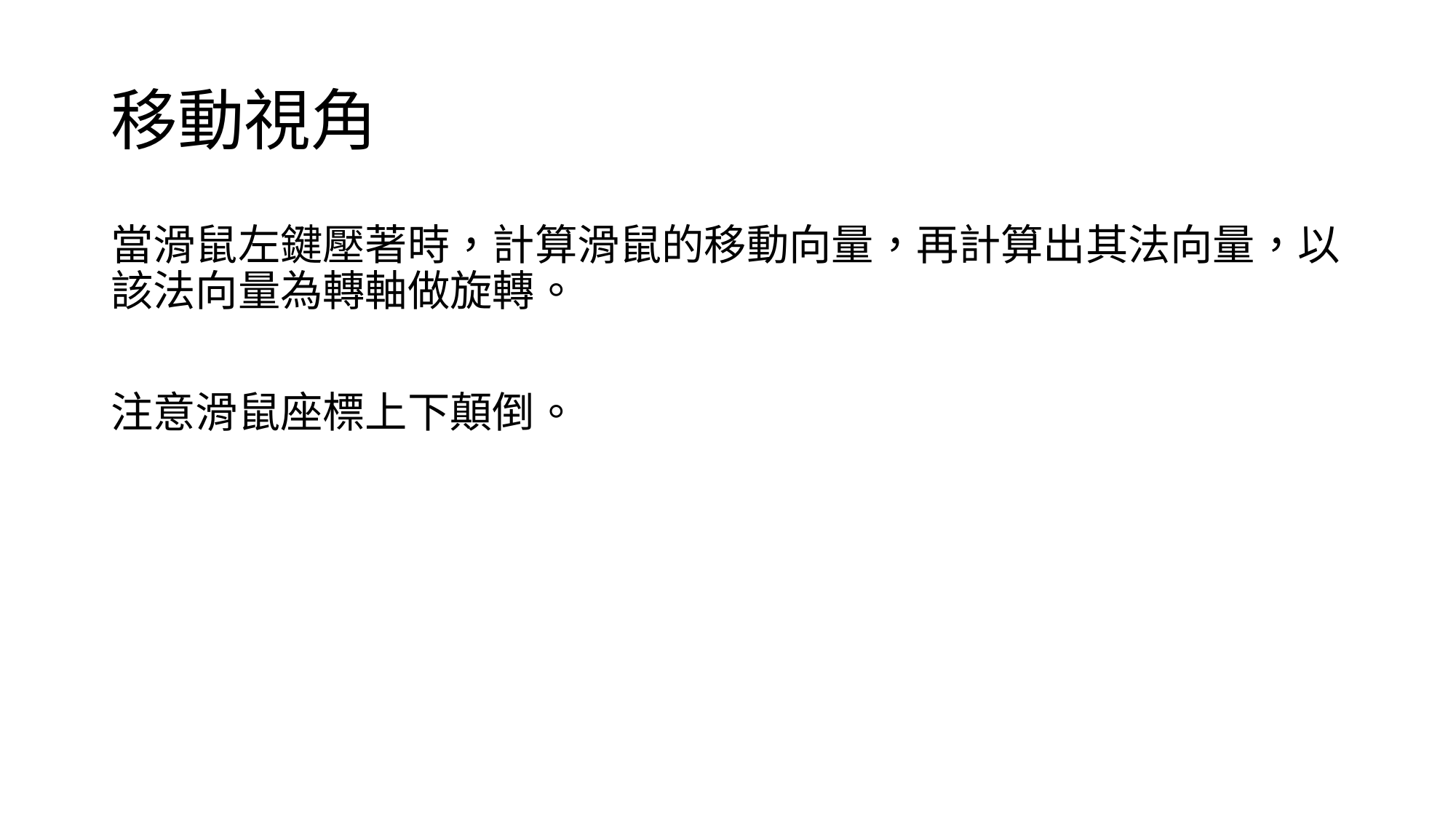

# 移動視角
當滑鼠左鍵壓著時，計算滑鼠的移動向量，再計算出其法向量，以該法向量為轉軸做旋轉。

注意滑鼠座標上下顛倒。